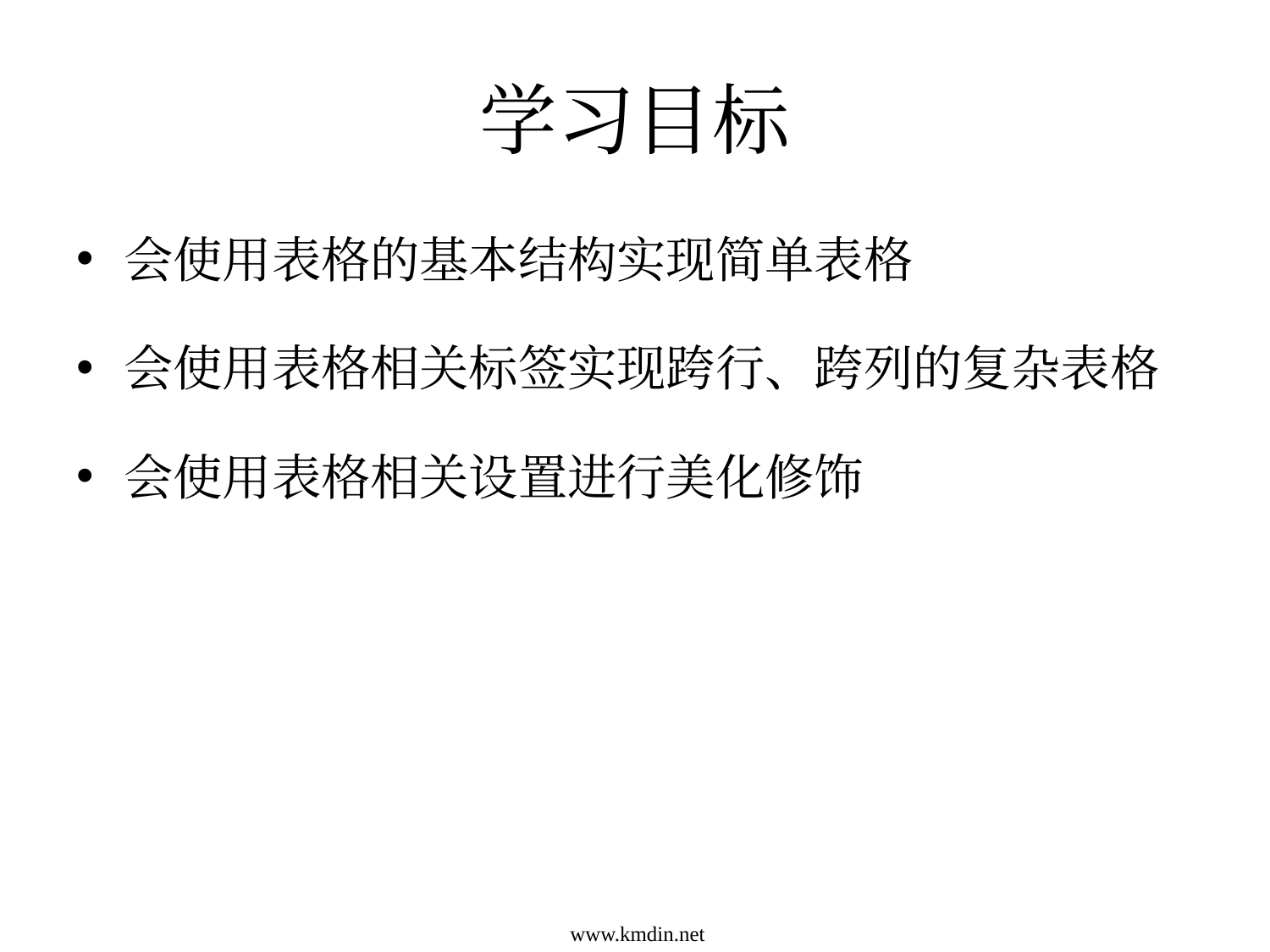

# 学习目标
会使用表格的基本结构实现简单表格
会使用表格相关标签实现跨行、跨列的复杂表格
会使用表格相关设置进行美化修饰